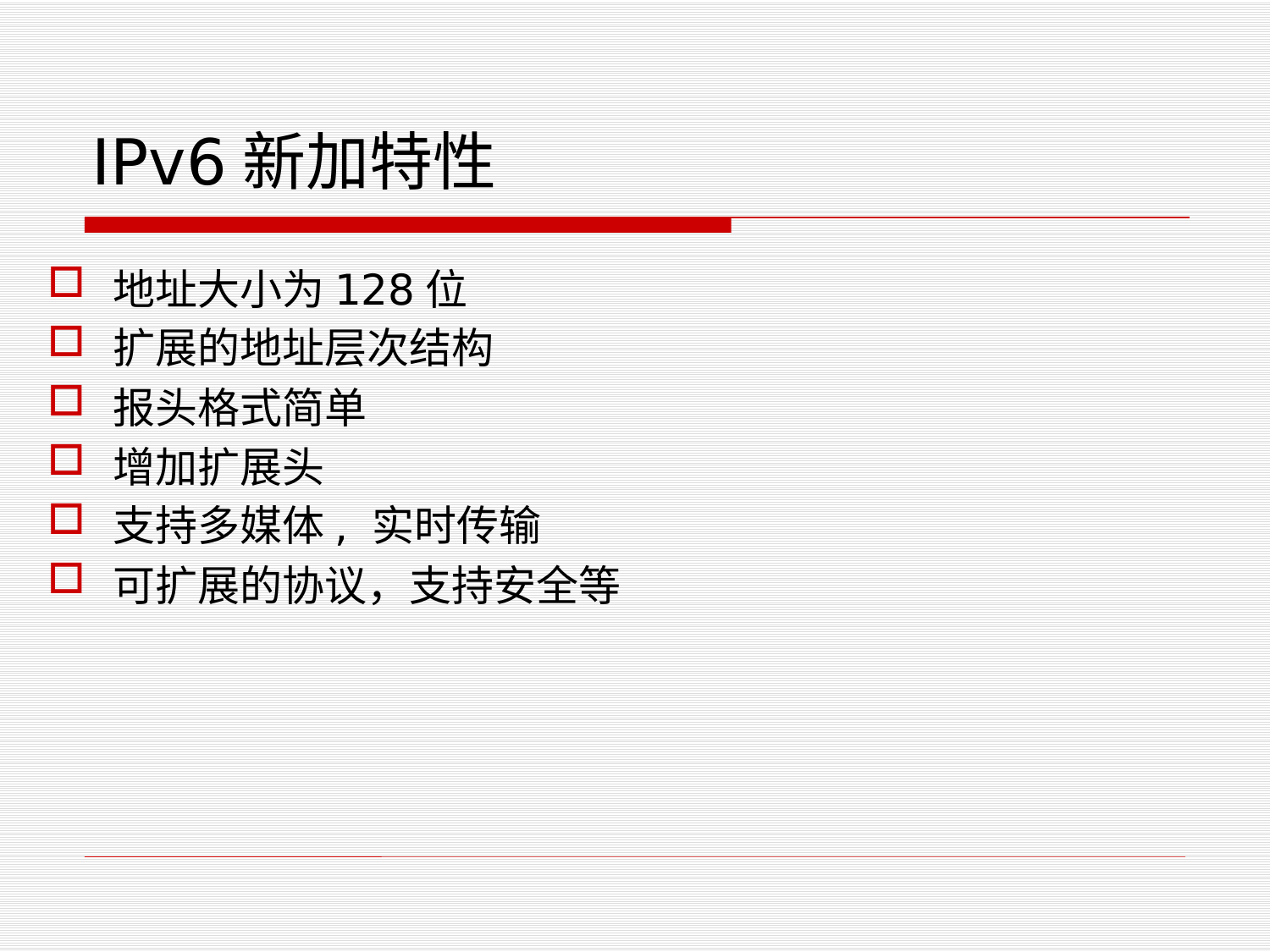

IPv6新加特性
地址大小为128位
扩展的地址层次结构
报头格式简单
增加扩展头
支持多媒体, 实时传输
可扩展的协议，支持安全等